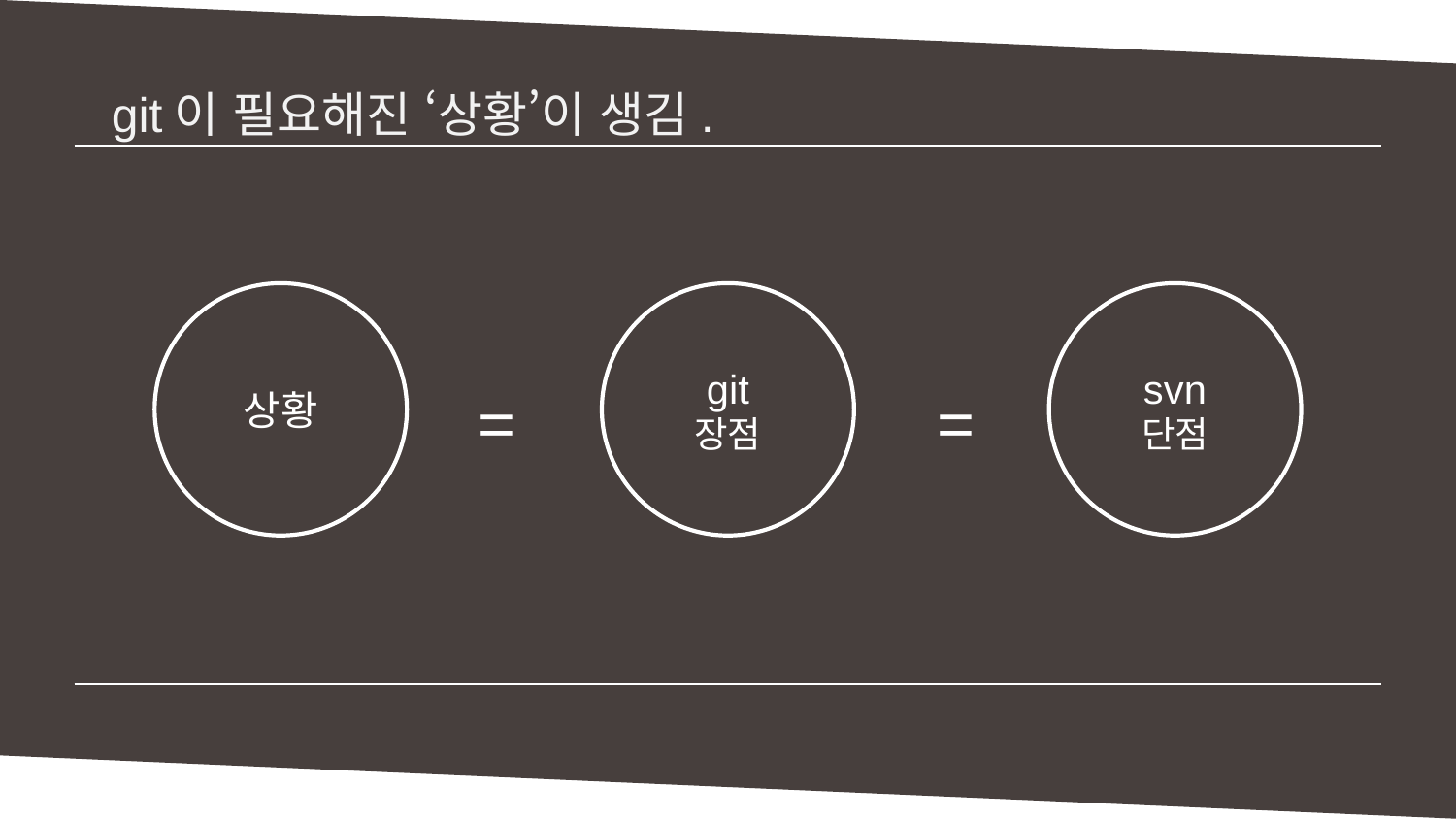

git이 필요해진 ‘상황’이 생김.
상황
git
장점
svn
단점
=
=